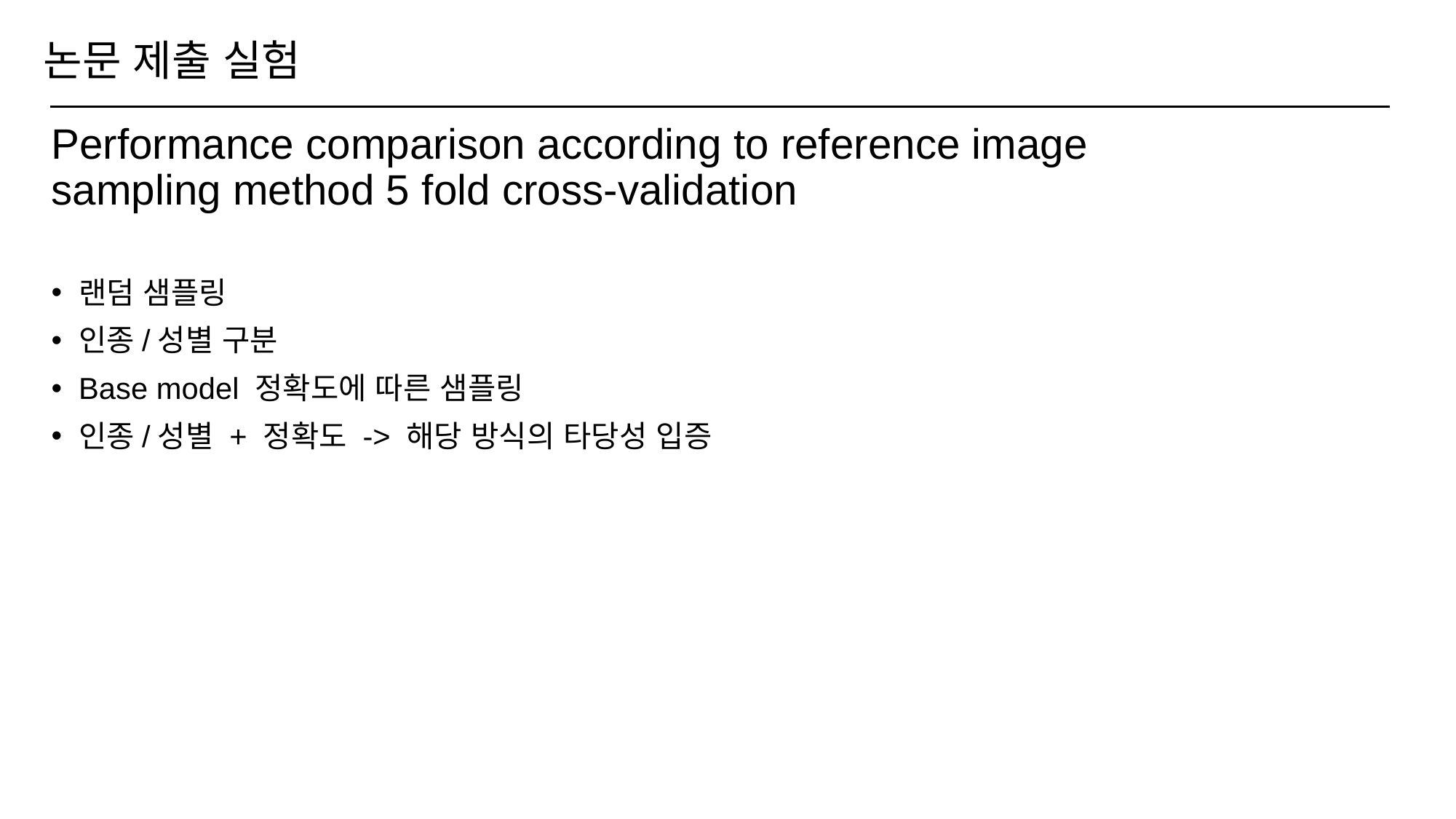

# 논문 제출 실험
Performance comparison according to reference image sampling method 5 fold cross-validation

랜덤 샘플링
인종/성별 구분
Base model 정확도에 따른 샘플링
인종/성별 + 정확도 -> 해당 방식의 타당성 입증